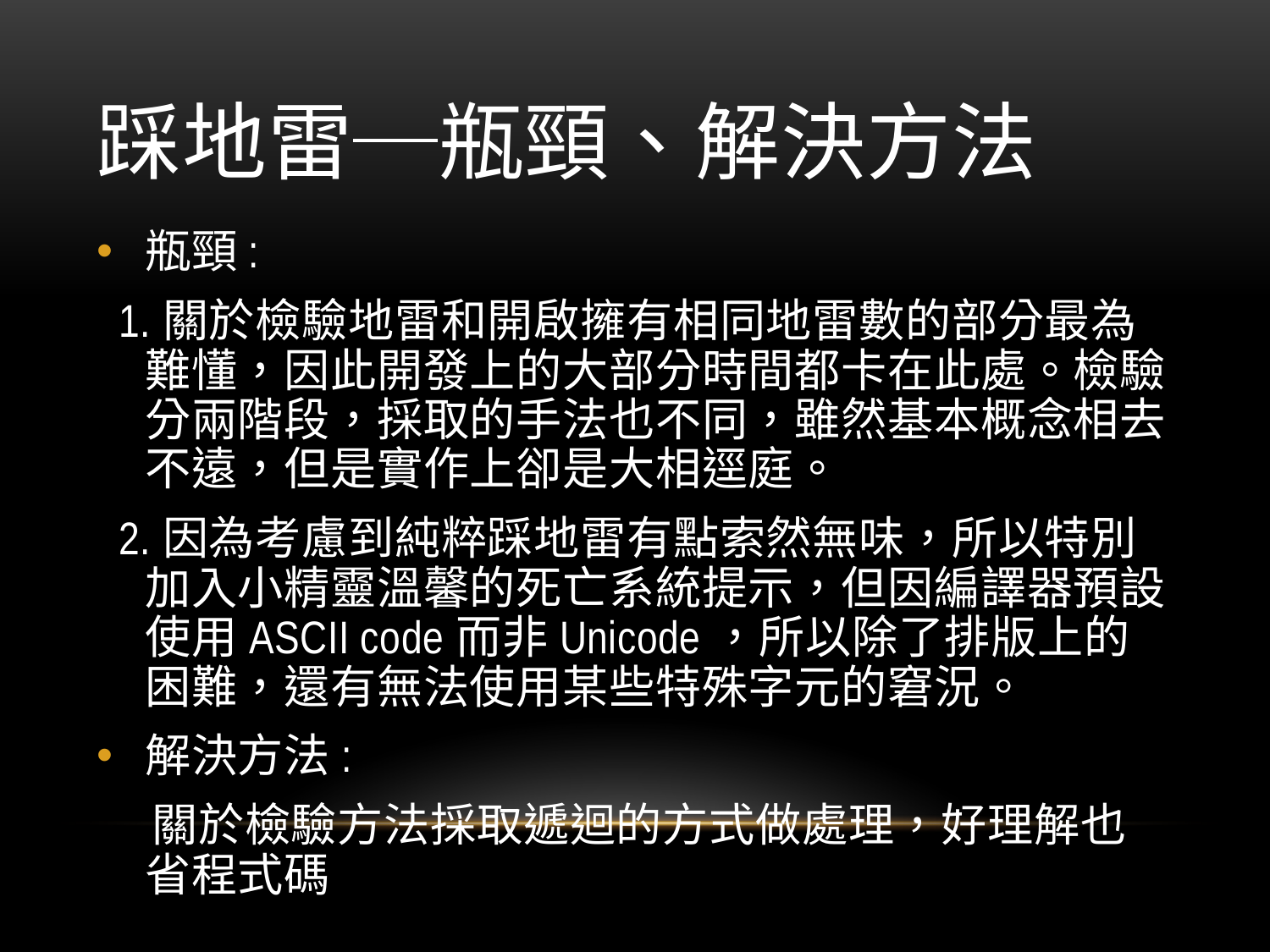

# 踩地雷─瓶頸、解決方法
瓶頸:
  1.關於檢驗地雷和開啟擁有相同地雷數的部分最為難懂，因此開發上的大部分時間都卡在此處。檢驗分兩階段，採取的手法也不同，雖然基本概念相去不遠，但是實作上卻是大相逕庭。
  2.因為考慮到純粹踩地雷有點索然無味，所以特別加入小精靈溫馨的死亡系統提示，但因編譯器預設使用ASCII code而非Unicode，所以除了排版上的困難，還有無法使用某些特殊字元的窘況。
解決方法:
    關於檢驗方法採取遞迴的方式做處理，好理解也省程式碼